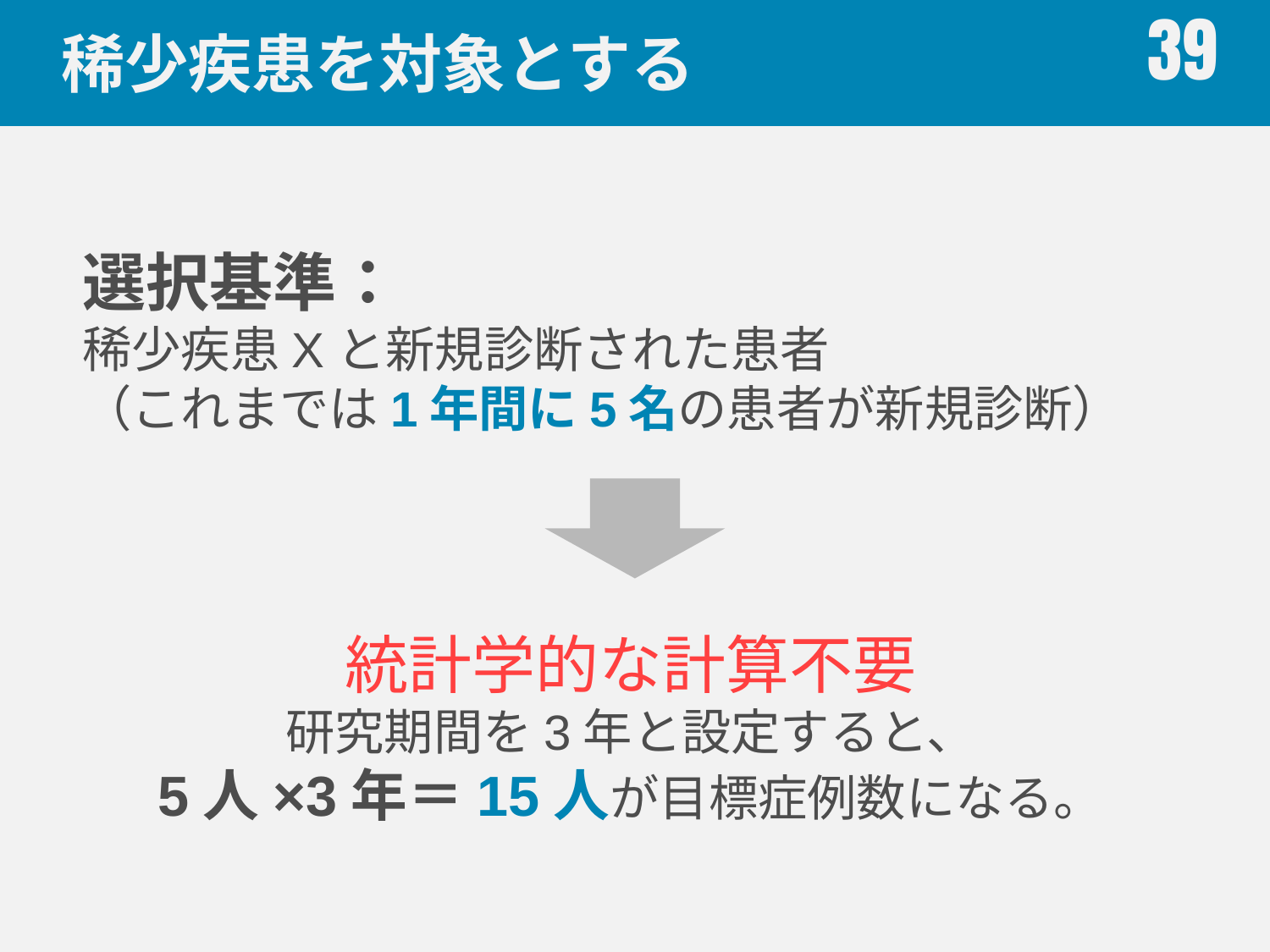

# 稀少疾患を対象とする
39
選択基準：
稀少疾患Xと新規診断された患者
（これまでは1年間に5名の患者が新規診断）

統計学的な計算不要
研究期間を3年と設定すると、
5人×3年＝15人が目標症例数になる。